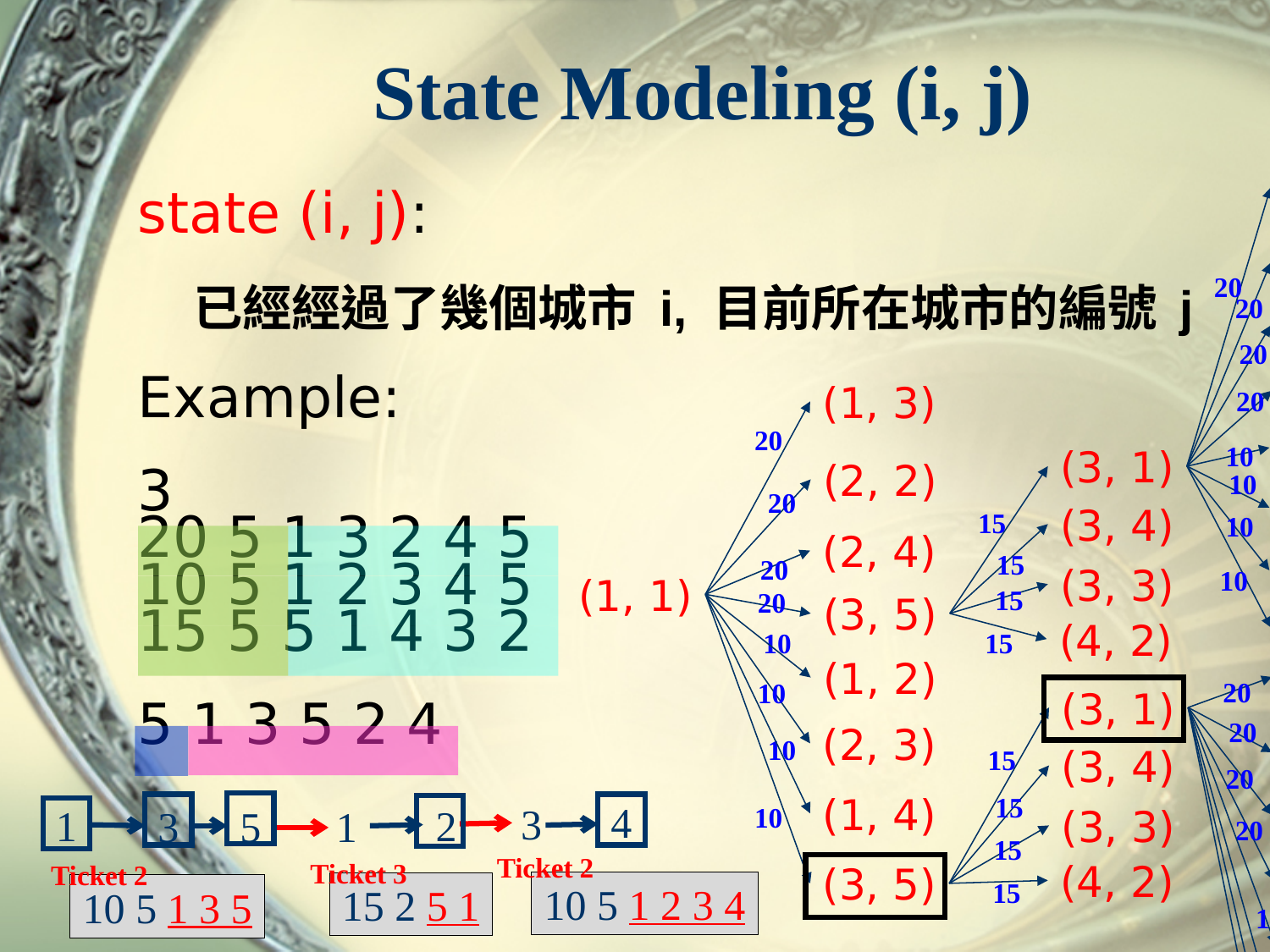

# State Modeling (i, j)

state (i, j):

已經經過了幾個城市 i, 目前所在城市的編號 j

Example:

3
20 5 1 3 2 4 5
10 5 1 2 3 4 5
15 5 5 1 4 3 2

5 1 3 5 2 4

(3, 3)
(4, 2)
20
20
(5, 4)
20
(5, 5)
(1, 3)
20
20
(4, 2)
10
(3, 1)
(2, 2)
10
(3, 3)
20
(3, 4)
15
10
(2, 4)

(5, 4)
15
20
(3, 3)
10
(1, 1)

15
20
(3, 5)
(5, 5)
(4, 2)
10
15

(3, 3)
(1, 2)
20
10
(3, 1)

20
(2, 3)
(4, 2)

10
(3, 4)
15
20
(1, 4)
15
(5, 4)
4
3
2
1

(3, 3)
10
3

5
1

20
15
Ticket 2
(5, 5)
(4, 2)
Ticket 3
Ticket 2
(3, 5)

15
10 5 1 2 3 4
15 2 5 1
10 5 1 3 5
10
(3, 3)
10
(4, 2)
10
(5, 4)

10
(5, 5)